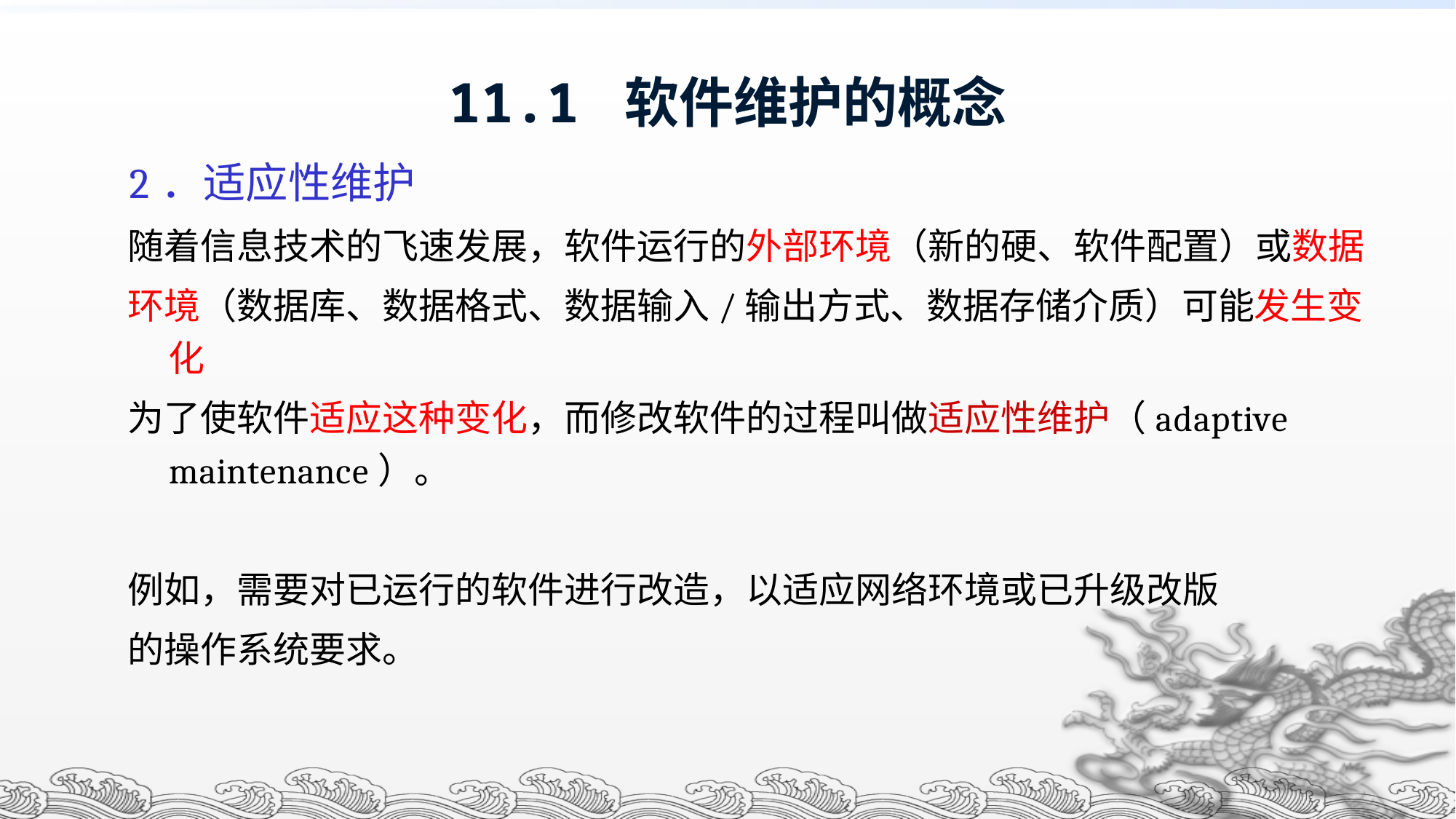

# 11.1 软件维护的概念
2．适应性维护
随着信息技术的飞速发展，软件运行的外部环境（新的硬、软件配置）或数据
环境（数据库、数据格式、数据输入/输出方式、数据存储介质）可能发生变化
为了使软件适应这种变化，而修改软件的过程叫做适应性维护（adaptive maintenance）。

例如，需要对已运行的软件进行改造，以适应网络环境或已升级改版
的操作系统要求。